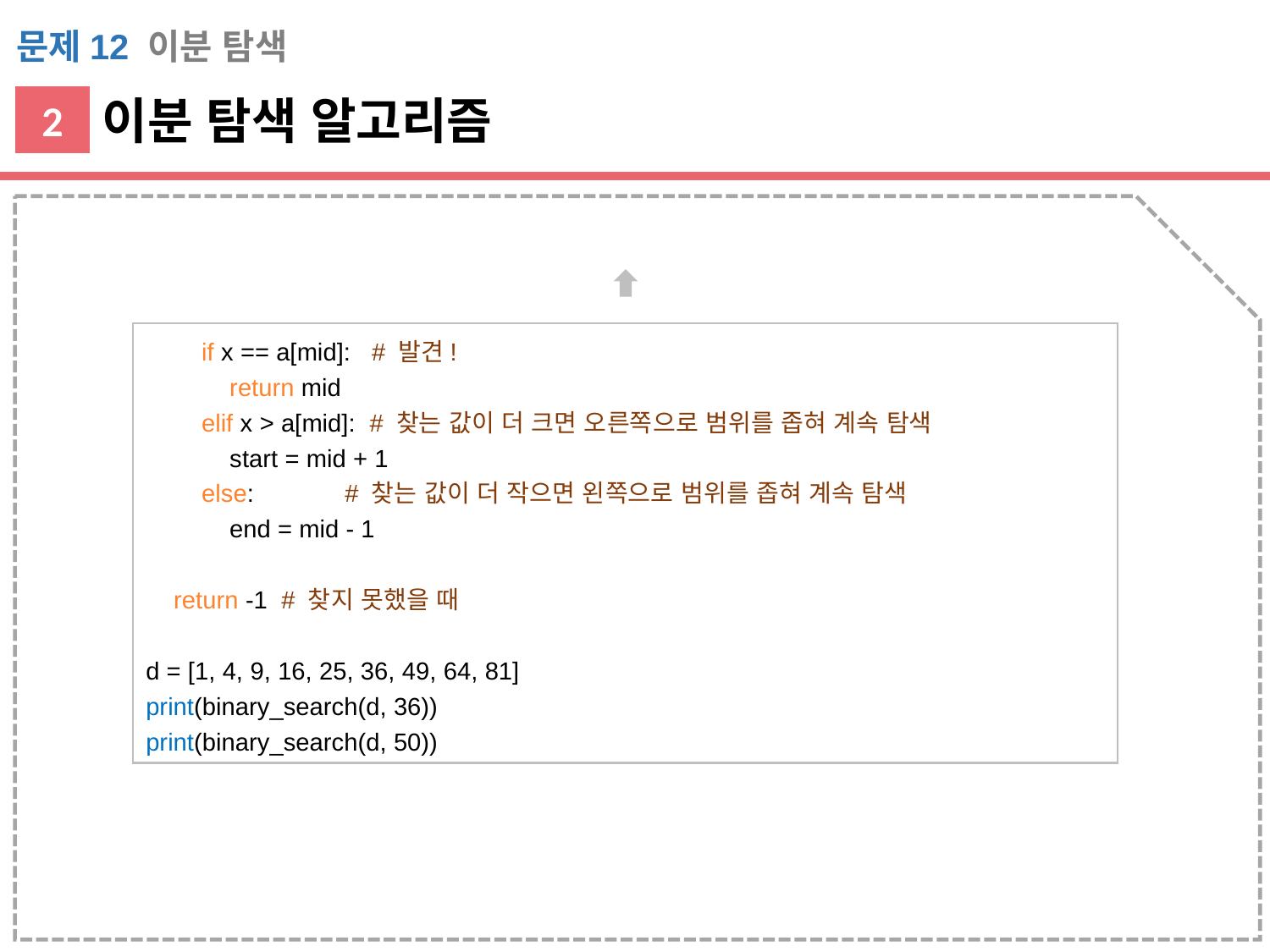

문제12 이분 탐색
이분 탐색 알고리즘
2

        if x == a[mid]:   # 발견!
            return mid
        elif x > a[mid]:  # 찾는 값이 더 크면 오른쪽으로 범위를 좁혀 계속 탐색
            start = mid + 1
        else:             # 찾는 값이 더 작으면 왼쪽으로 범위를 좁혀 계속 탐색
            end = mid - 1

    return -1  # 찾지 못했을 때

d = [1, 4, 9, 16, 25, 36, 49, 64, 81]
print(binary_search(d, 36))
print(binary_search(d, 50))